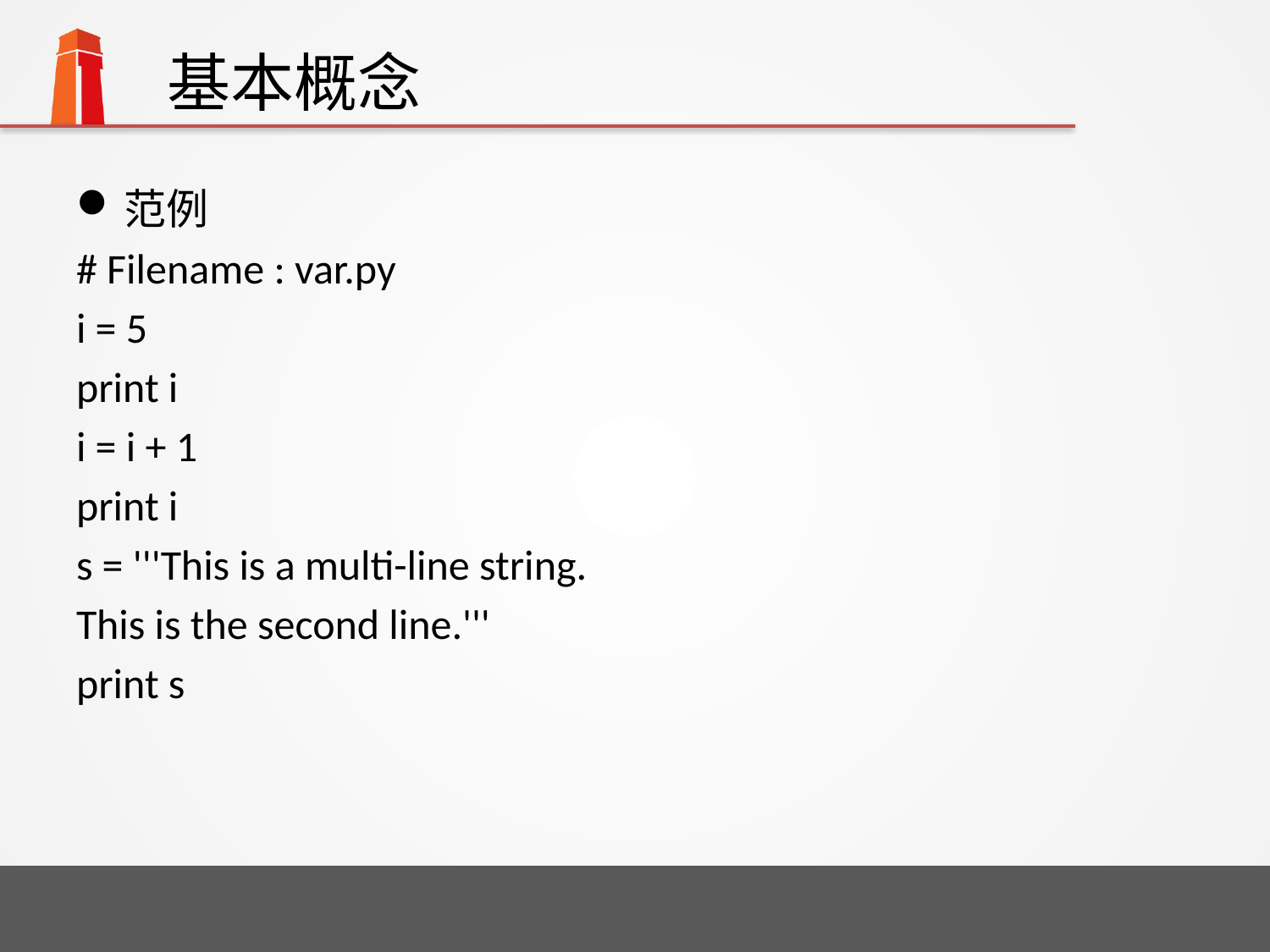

# 基本概念
范例
# Filename : var.py
i = 5
print i
i = i + 1
print i
s = '''This is a multi-line string.
This is the second line.'''
print s